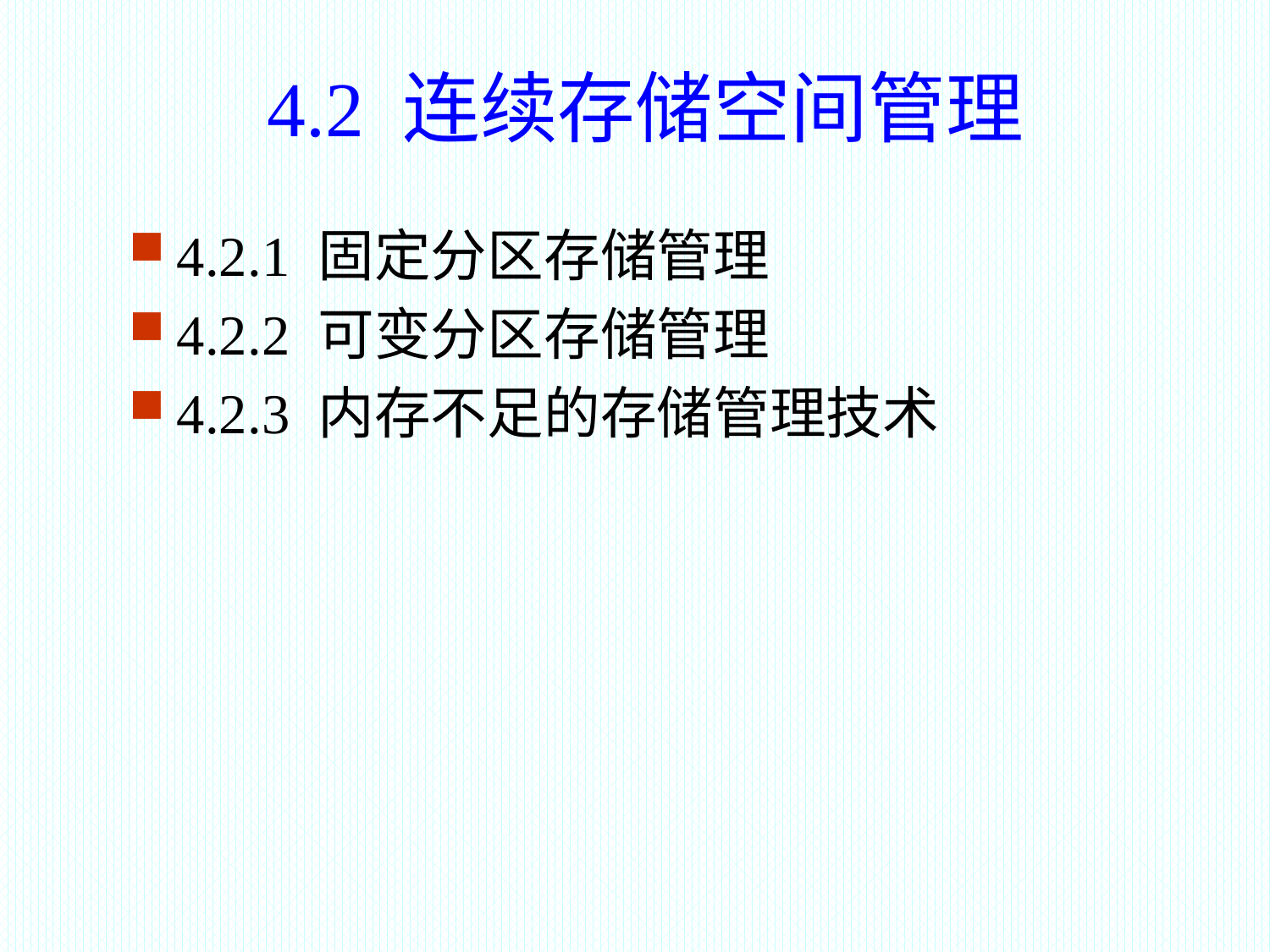

4.2 连续存储空间管理
4.2.1 固定分区存储管理
4.2.2 可变分区存储管理
4.2.3 内存不足的存储管理技术